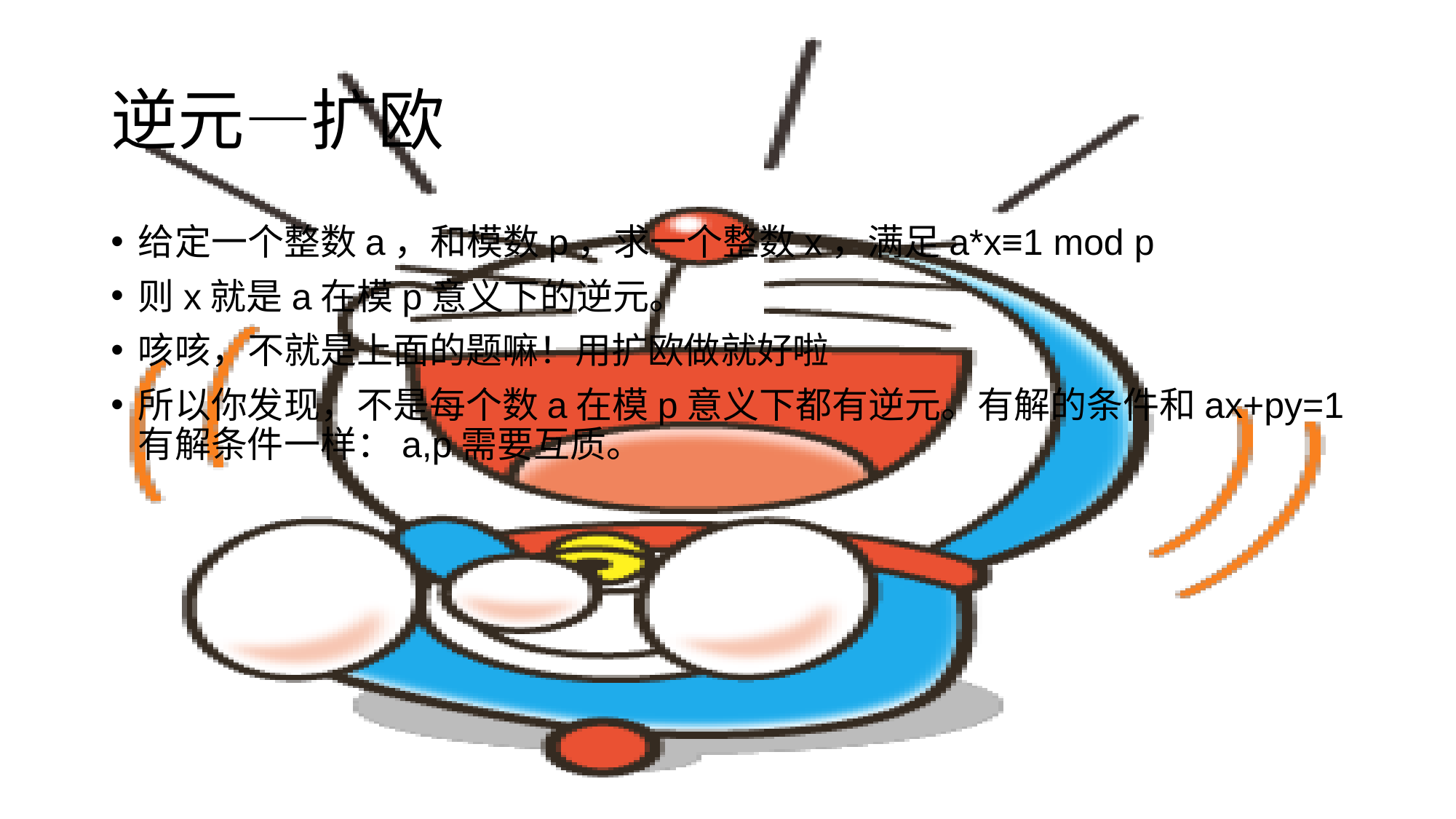

# 逆元—扩欧
给定一个整数a，和模数p，求一个整数x，满足a*x≡1 mod p
则x就是a在模p意义下的逆元。
咳咳，不就是上面的题嘛！用扩欧做就好啦
所以你发现，不是每个数a在模p意义下都有逆元。有解的条件和ax+py=1有解条件一样：a,p需要互质。